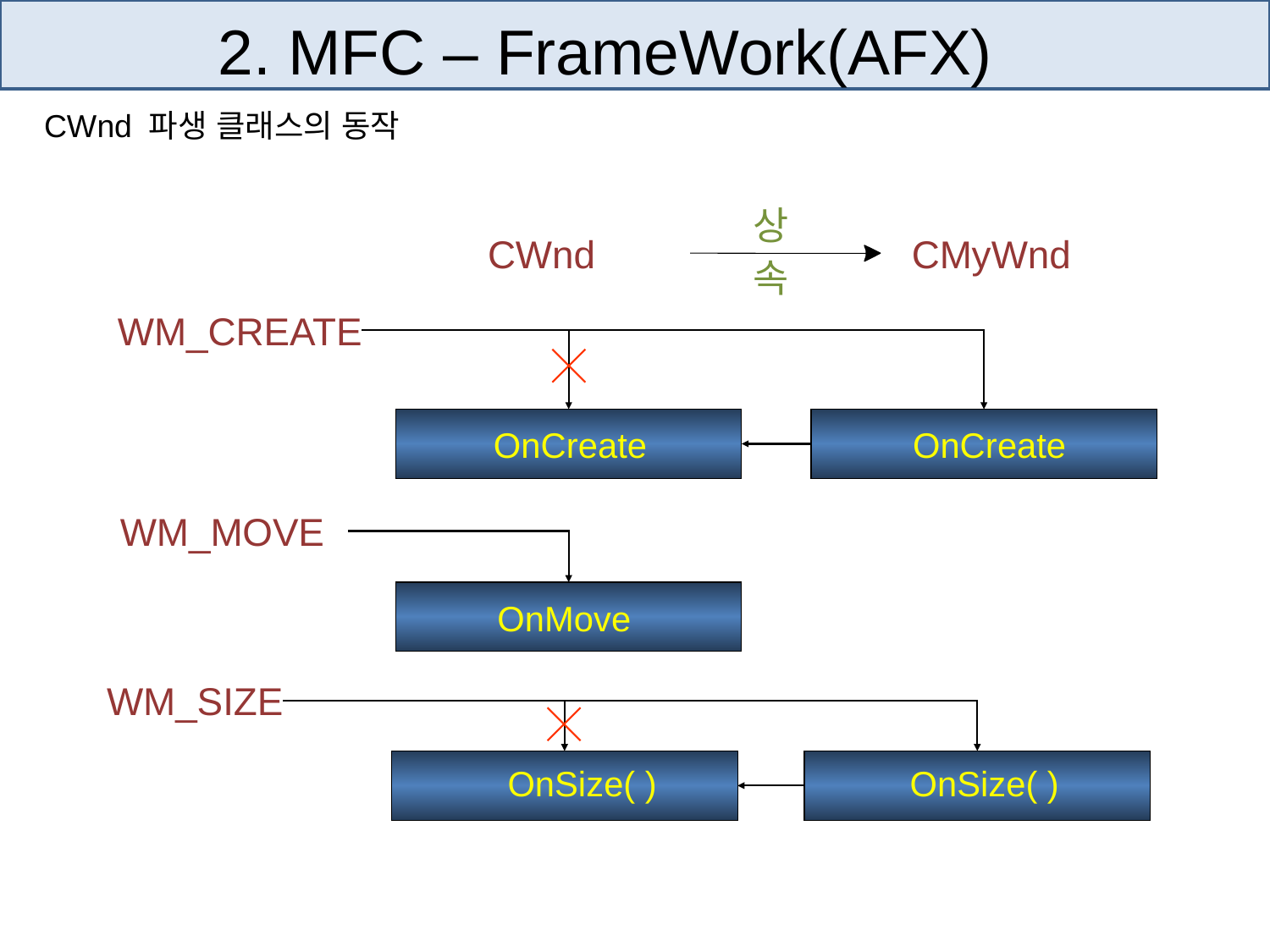

# 2. MFC – FrameWork(AFX)
CWnd 파생 클래스의 동작

상
CMyWnd

속
CWnd

OnCreate

OnMove

OnSize( )
WM_CREATE

OnCreate

OnSize( )
WM_MOVE
WM_SIZE